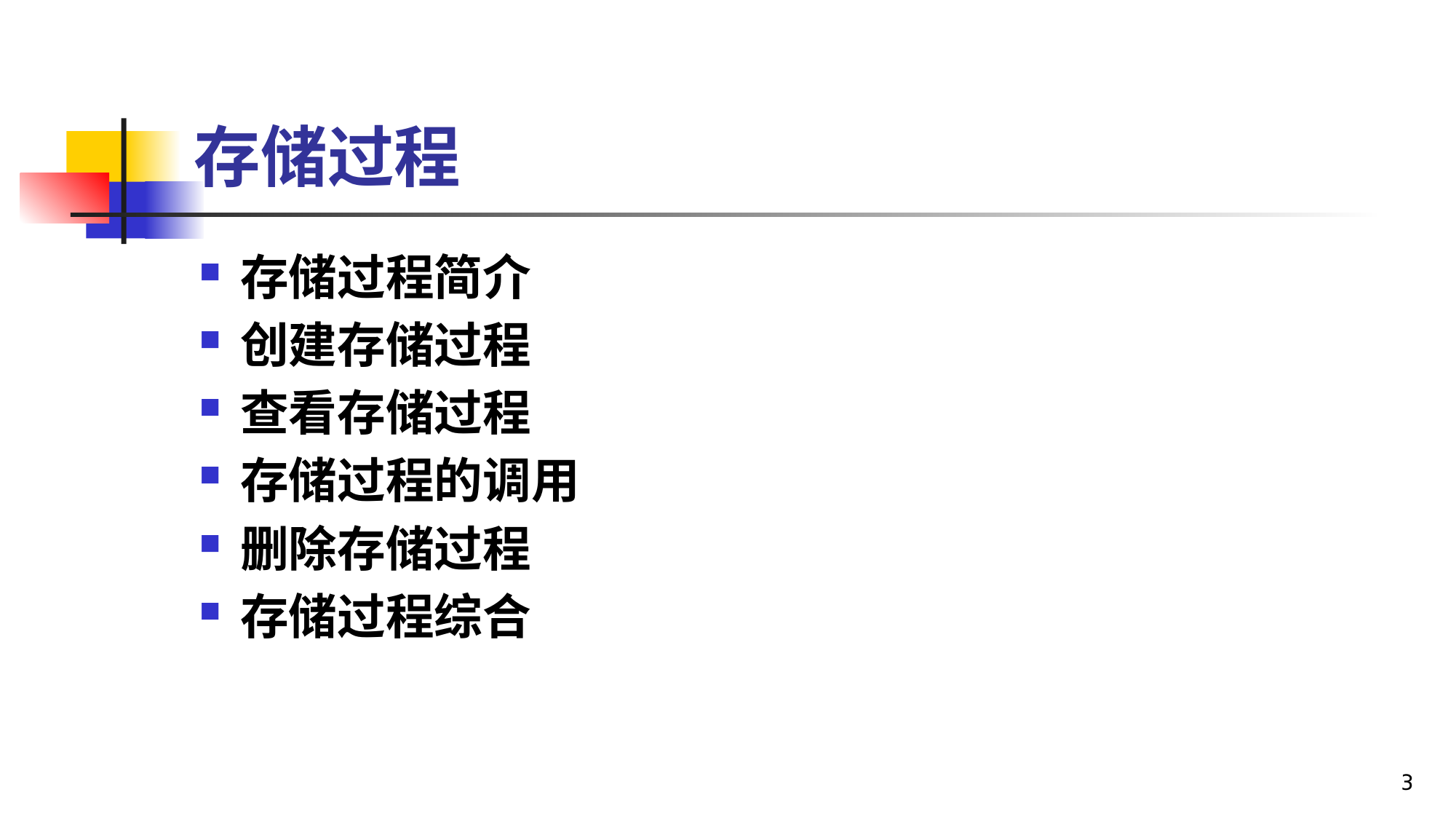

# 存储过程
存储过程简介
创建存储过程
查看存储过程
存储过程的调用
删除存储过程
存储过程综合
3